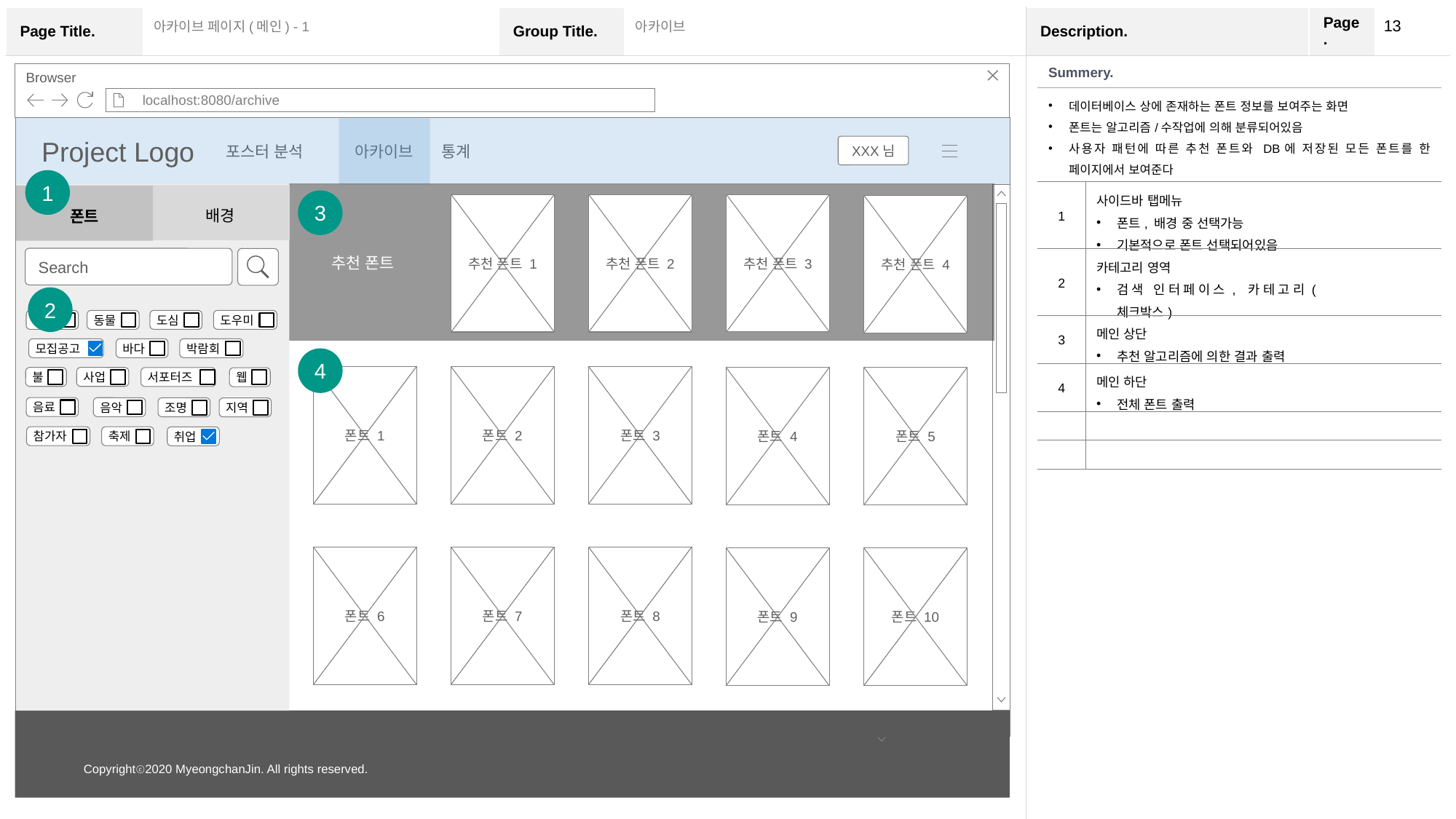

아카이브 페이지(메인) - 1
아카이브
| Summery. |  |  |
| --- | --- | --- |
| 데이터베이스 상에 존재하는 폰트 정보를 보여주는 화면 폰트는 알고리즘/수작업에 의해 분류되어있음 사용자 패턴에 따른 추천 폰트와 DB에 저장된 모든 폰트를 한 페이지에서 보여준다 |  |  |
| 1 | 사이드바 탭메뉴 폰트, 배경 중 선택가능 기본적으로 폰트 선택되어있음 |  |
| 2 | 카테고리 영역 검색 인터페이스, 카테고리(체크박스) |  |
| 3 | 메인 상단 추천 알고리즘에 의한 결과 출력 |  |
| 4 | 메인 하단 전체 폰트 출력 |  |
|  |  |  |
|  |  |  |
localhost:8080/archive
1

배경
폰트
3

추천 폰트 3

추천 폰트 1

추천 폰트 2

추천 폰트 4

추천 폰트
Search

2
도우미

도심

동물

공원

박람회

모집공고

바다

4

폰트 3

폰트 1
폰트 2

사업

불

폰트 4

폰트 5
서포터즈

웹

음료

음악

조명

지역

축제

참가자

취업

폰트 8
폰트 6

폰트 7

폰트 9
폰트 10